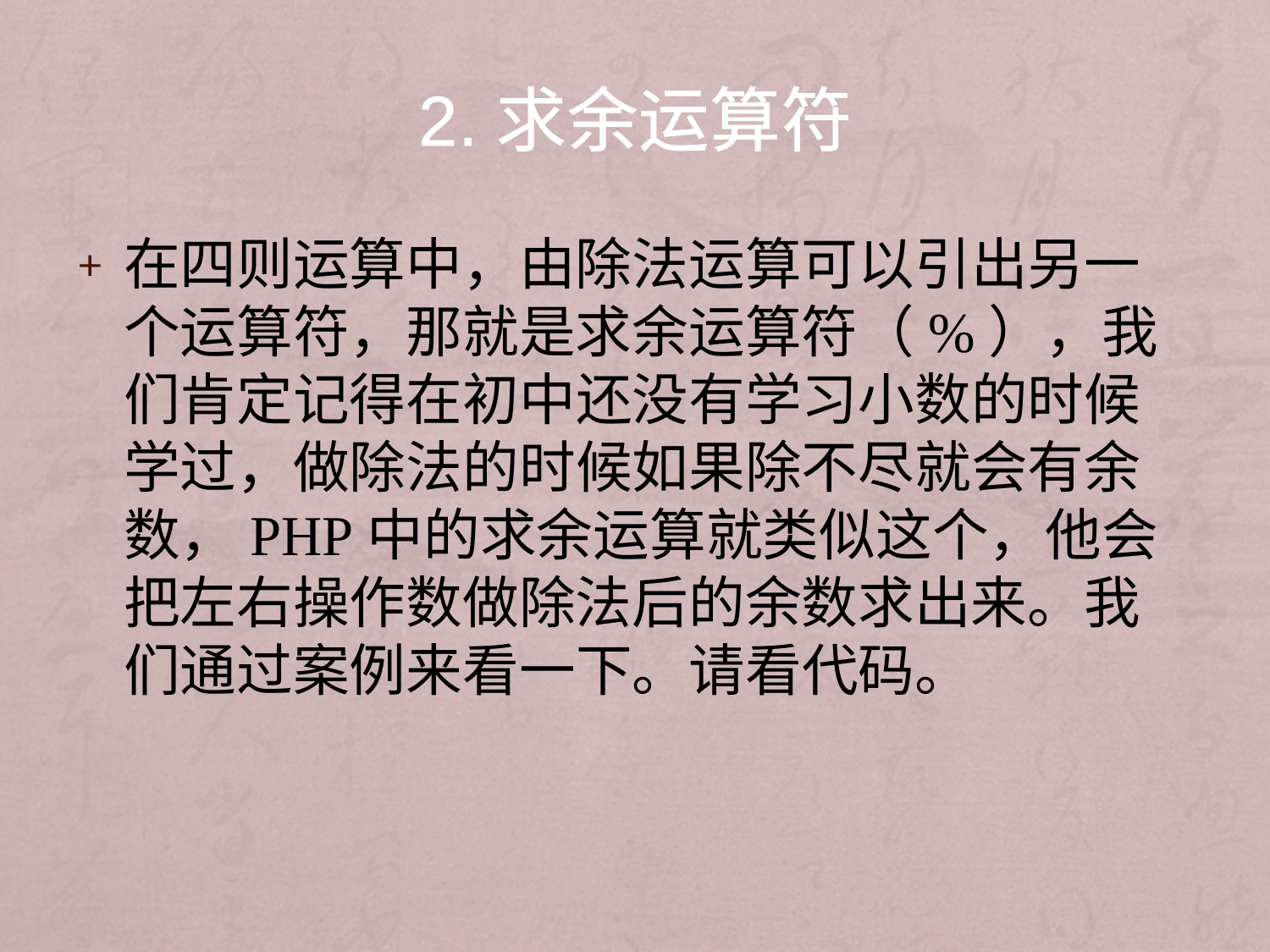

# 2.求余运算符
在四则运算中，由除法运算可以引出另一个运算符，那就是求余运算符（%），我们肯定记得在初中还没有学习小数的时候学过，做除法的时候如果除不尽就会有余数，PHP中的求余运算就类似这个，他会把左右操作数做除法后的余数求出来。我们通过案例来看一下。请看代码。